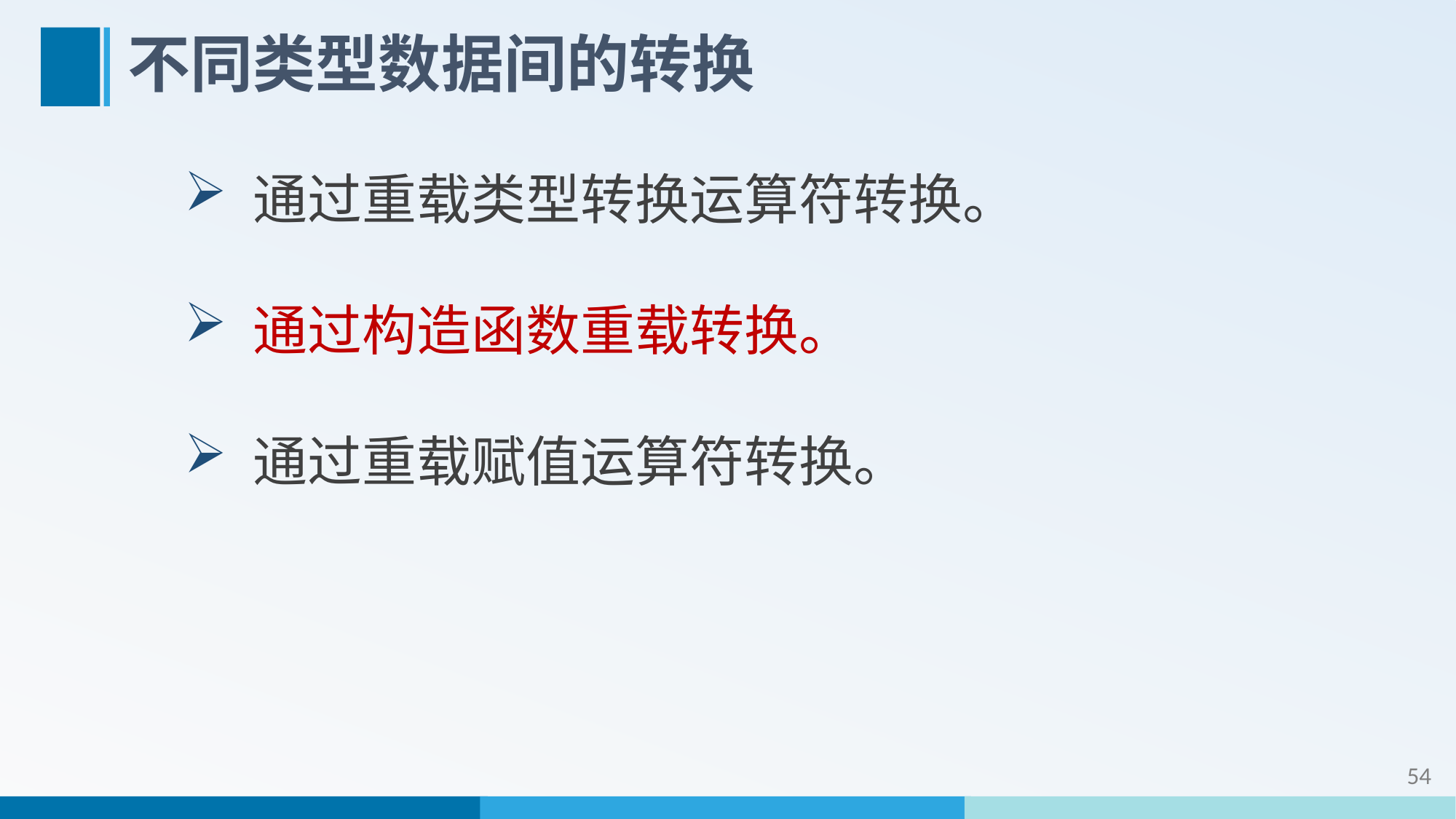

# 不同类型数据间的转换
通过重载类型转换运算符转换。

通过构造函数重载转换。

通过重载赋值运算符转换。